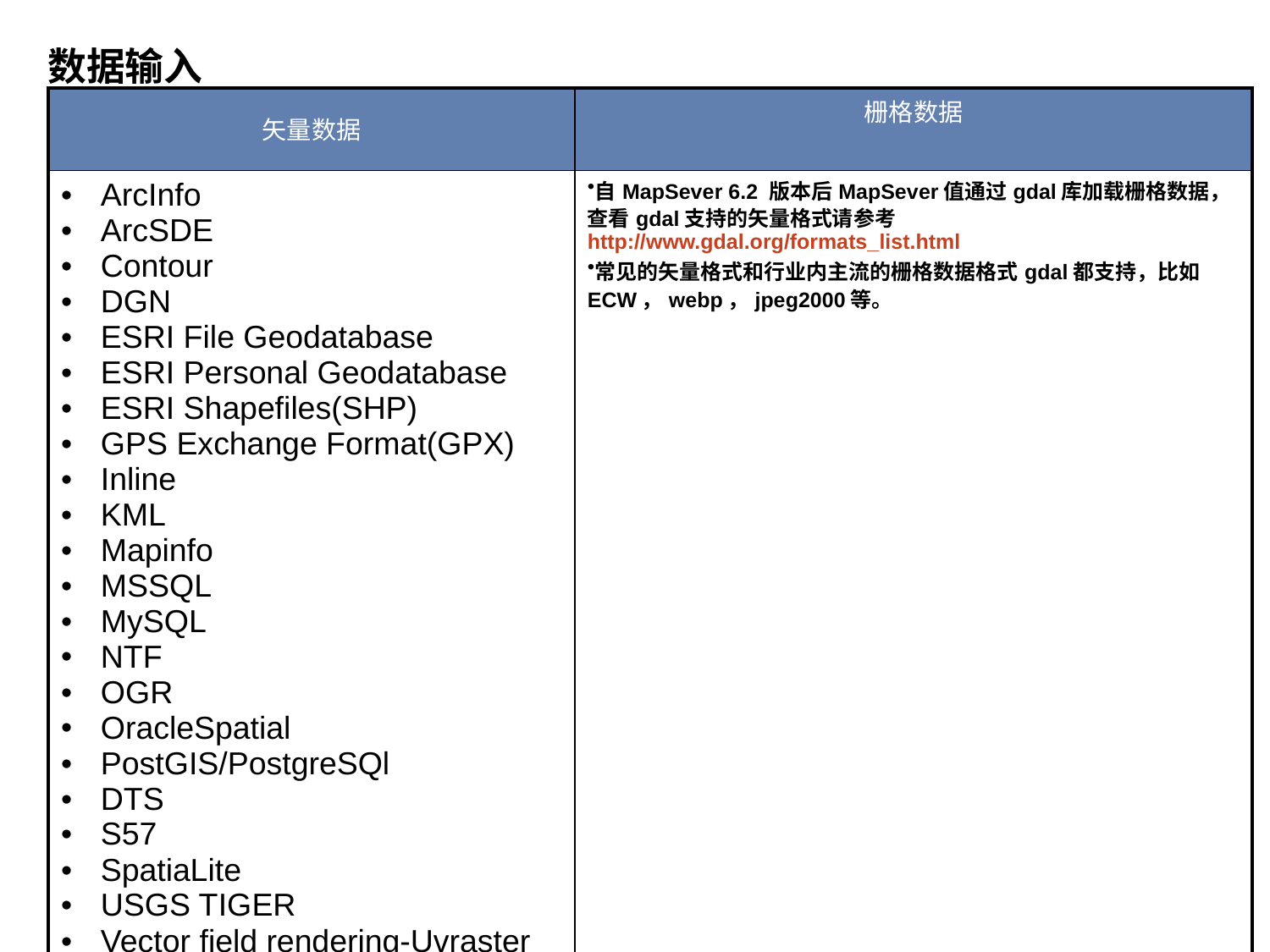

数据输入
| 矢量数据 | 栅格数据 |
| --- | --- |
| ArcInfo ArcSDE Contour DGN ESRI File Geodatabase ESRI Personal Geodatabase ESRI Shapefiles(SHP) GPS Exchange Format(GPX) Inline KML Mapinfo MSSQL MySQL NTF OGR OracleSpatial PostGIS/PostgreSQl DTS S57 SpatiaLite USGS TIGER Vector field rendering-Uvraster Virtual Spatial Data WFS | 自MapSever 6.2 版本后MapSever值通过gdal库加载栅格数据，查看gdal支持的矢量格式请参考http://www.gdal.org/formats\_list.html 常见的矢量格式和行业内主流的栅格数据格式gdal都支持，比如ECW，webp，jpeg2000等。 |